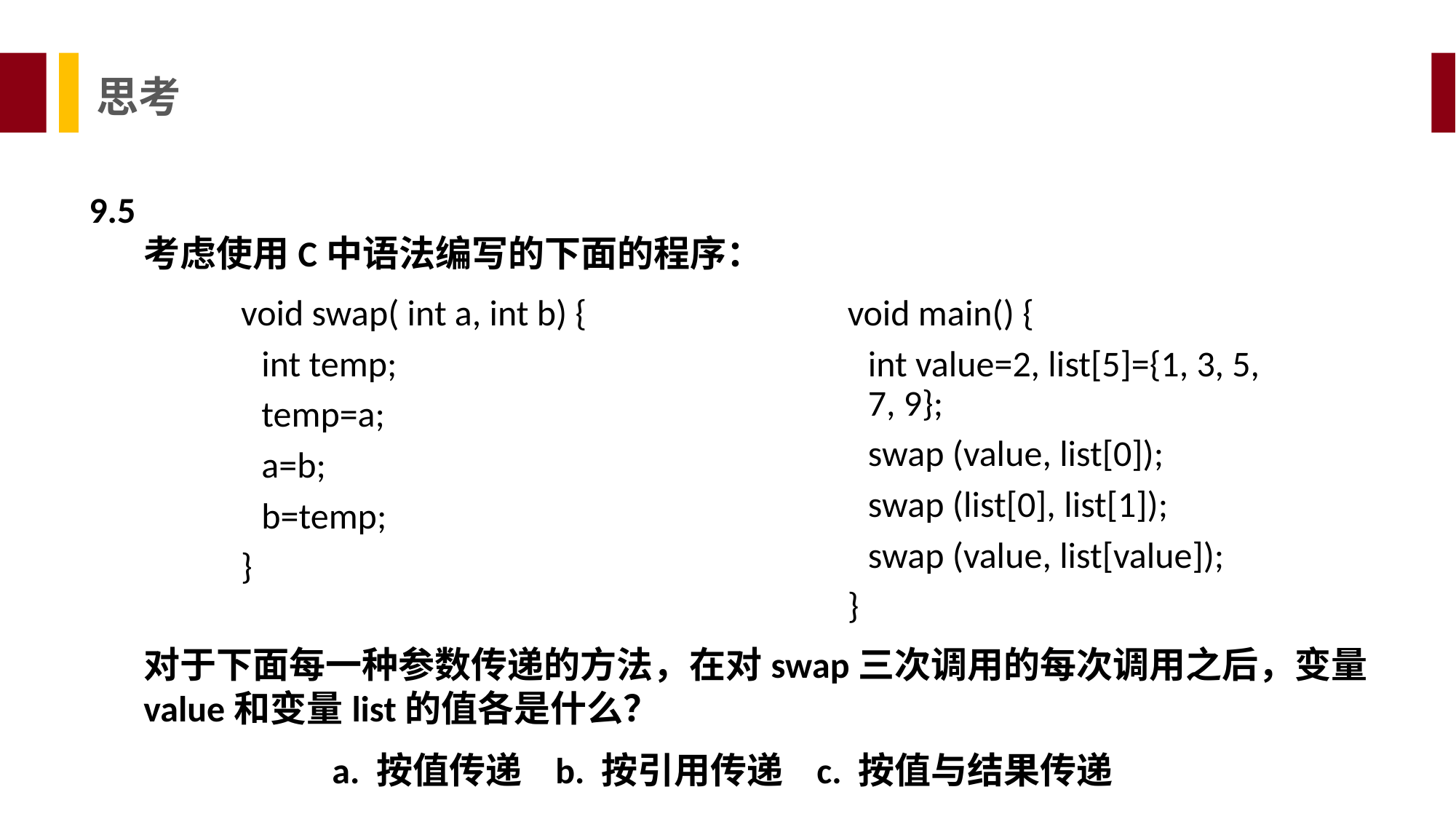

思考
9.5
考虑使用C中语法编写的下面的程序：

对于下面每一种参数传递的方法，在对swap三次调用的每次调用之后，变量value和变量list的值各是什么？
		   a. 按值传递   b. 按引用传递   c. 按值与结果传递
void swap( int a, int b) {
	int temp;
	temp=a;
	a=b;
	b=temp;
}
void main() {
	int value=2, list[5]={1, 3, 5, 7, 9};
	swap (value, list[0]);
	swap (list[0], list[1]);
	swap (value, list[value]);
}